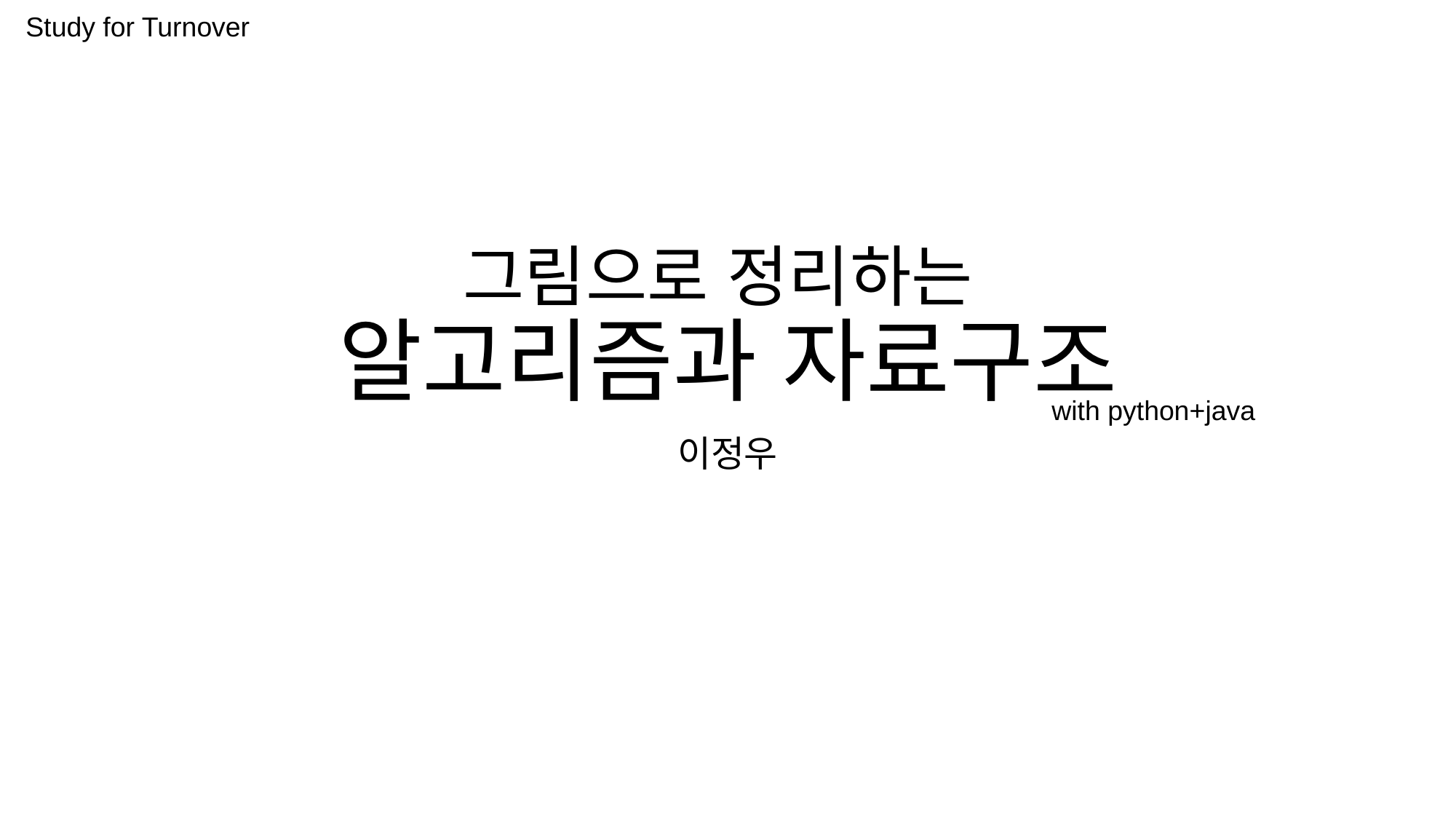

Study for Turnover
# 그림으로 정리하는 알고리즘과 자료구조
with python+java
이정우